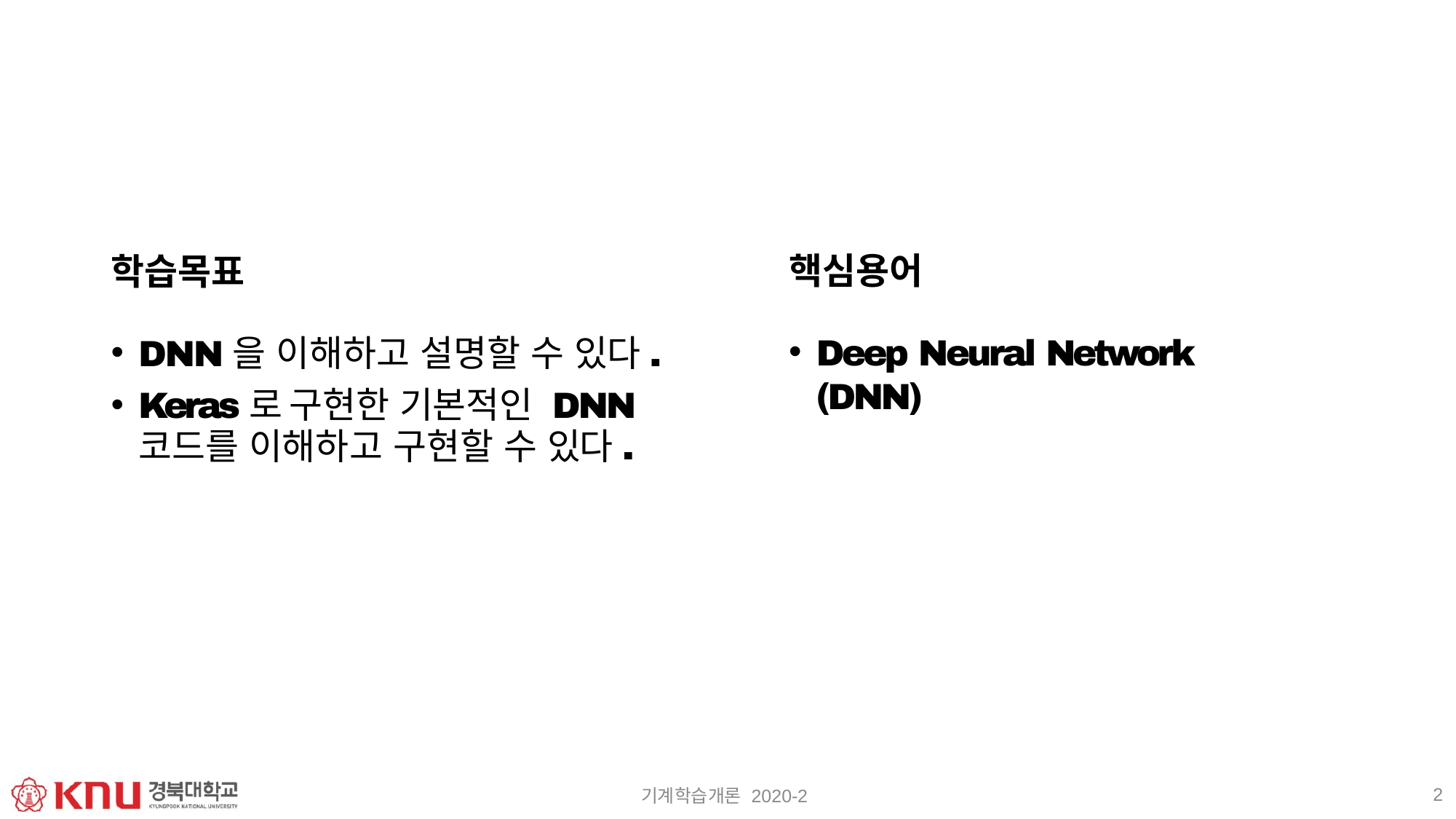

학습목표
DNN을 이해하고 설명할 수 있다.
Keras로 구현한 기본적인 DNN
코드를 이해하고 구현할 수 있다.
핵심용어
Deep Neural Network (DNN)
2
기계학습개론 2020-2